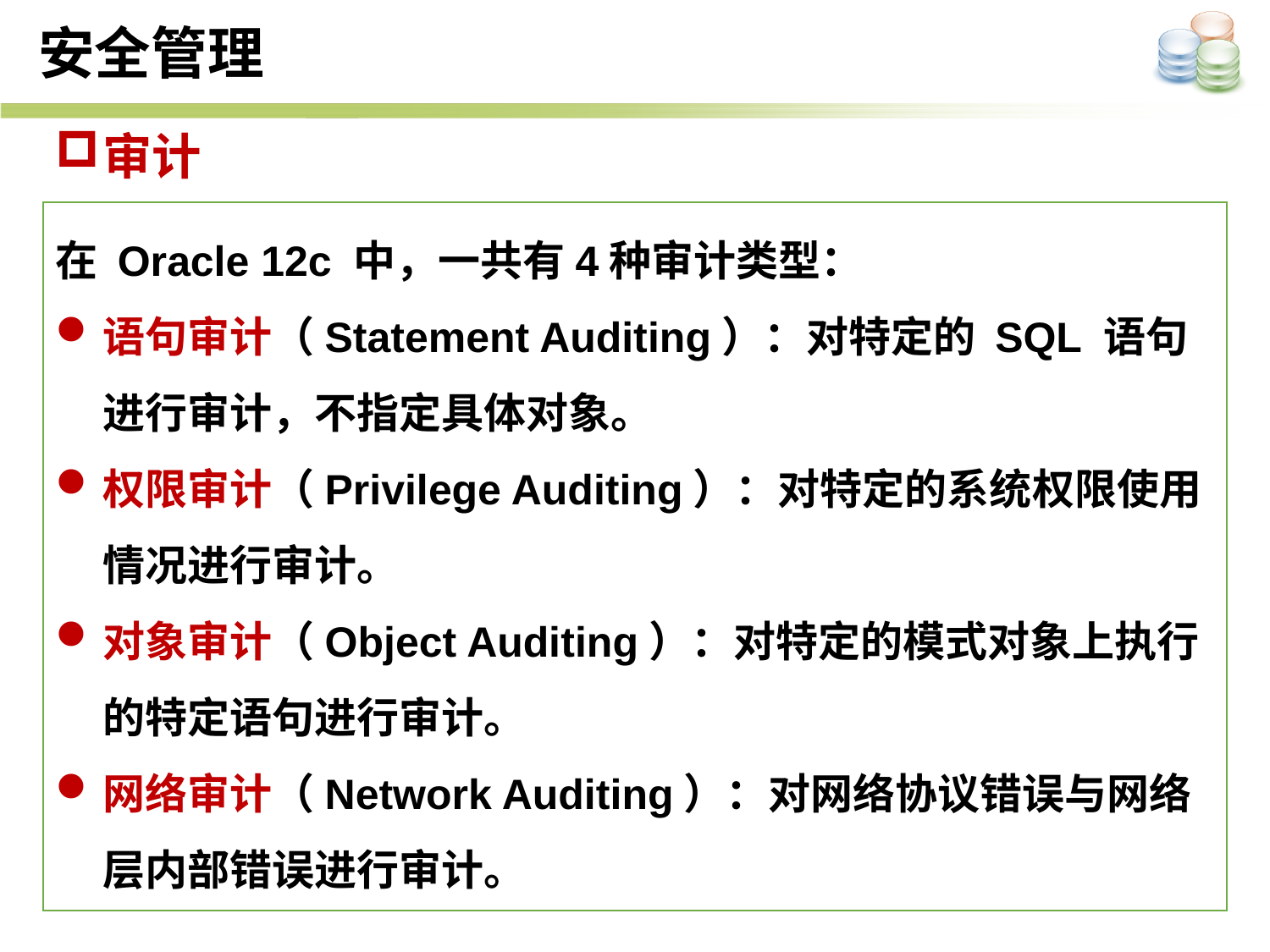

安全管理
审计
在 Oracle 12c 中，一共有4种审计类型：
语句审计（Statement Auditing）：对特定的 SQL 语句进行审计，不指定具体对象。
权限审计（Privilege Auditing）：对特定的系统权限使用情况进行审计。
对象审计（Object Auditing）：对特定的模式对象上执行的特定语句进行审计。
网络审计（Network Auditing）：对网络协议错误与网络层内部错误进行审计。
35